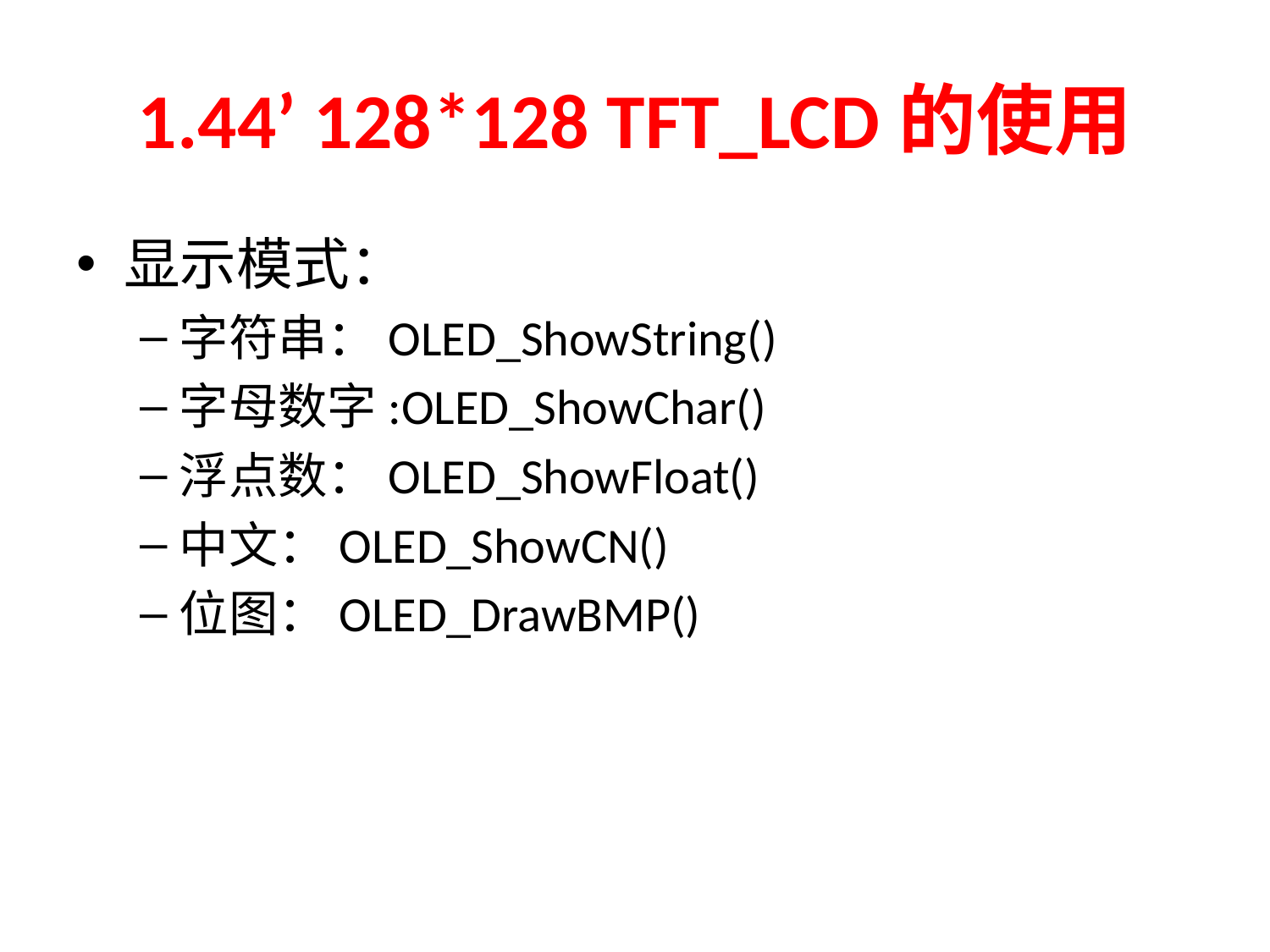

# 1.44’ 128*128 TFT_LCD的使用
显示模式：
字符串：OLED_ShowString()
字母数字:OLED_ShowChar()
浮点数：OLED_ShowFloat()
中文：OLED_ShowCN()
位图：OLED_DrawBMP()